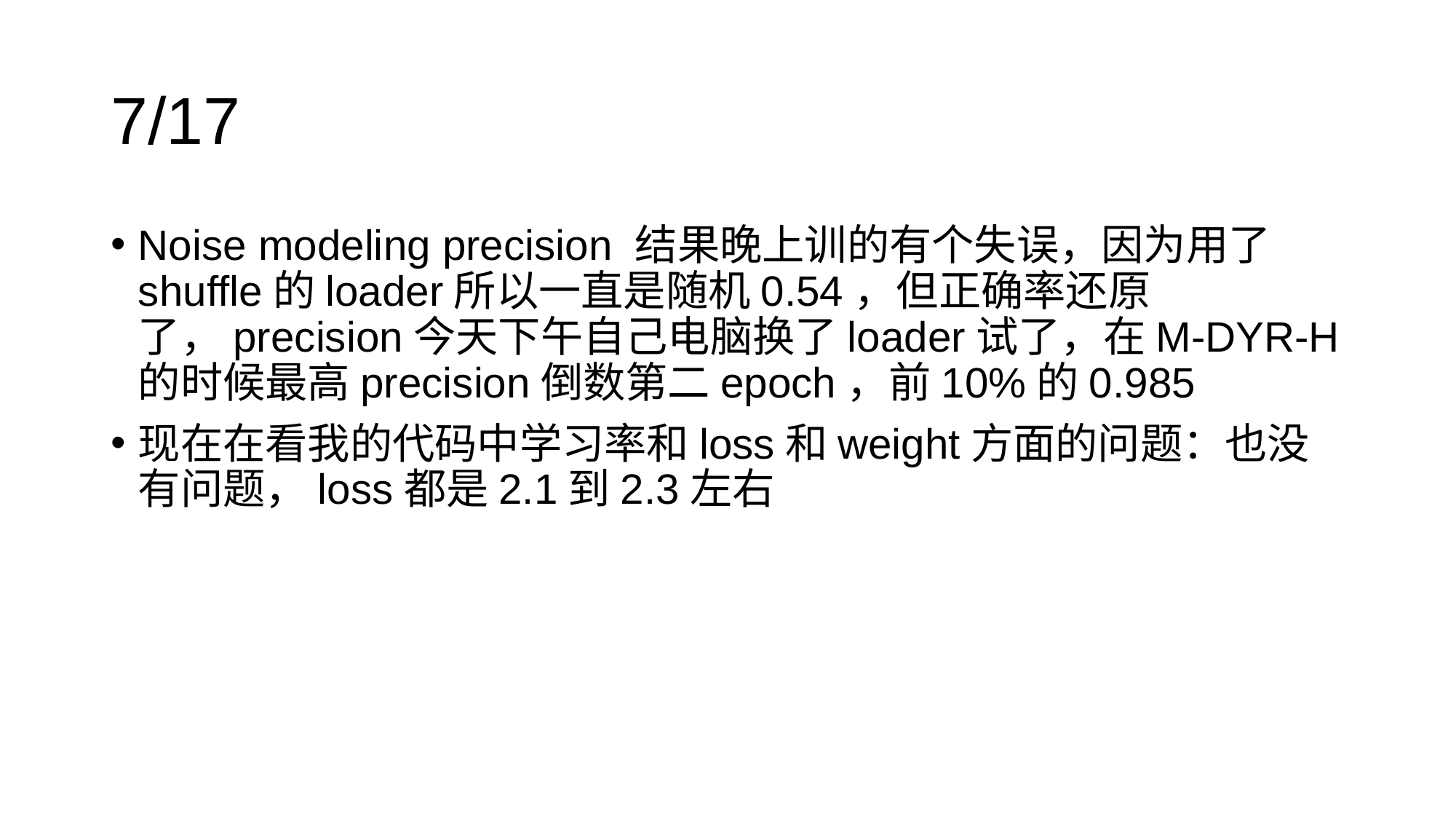

# 7/17
Noise modeling precision 结果晚上训的有个失误，因为用了shuffle的loader所以一直是随机0.54，但正确率还原了，precision今天下午自己电脑换了loader试了，在M-DYR-H的时候最高precision倒数第二epoch，前10%的0.985
现在在看我的代码中学习率和loss和weight方面的问题：也没有问题，loss都是2.1到2.3左右